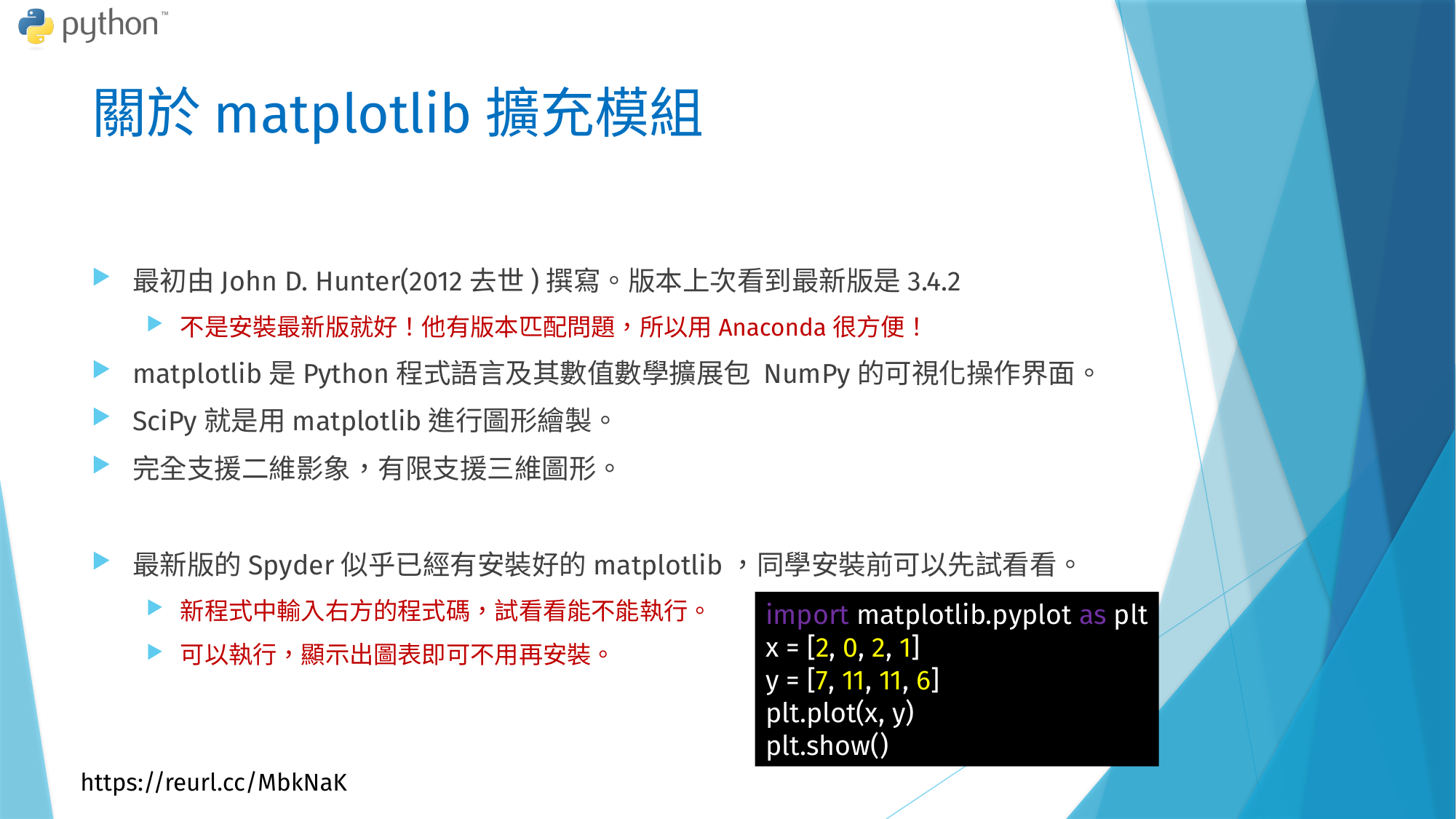

# 關於matplotlib擴充模組
最初由John D. Hunter(2012去世)撰寫。版本上次看到最新版是3.4.2
不是安裝最新版就好！他有版本匹配問題，所以用Anaconda很方便！
matplotlib是Python程式語言及其數值數學擴展包 NumPy的可視化操作界面。
SciPy就是用matplotlib進行圖形繪製。
完全支援二維影象，有限支援三維圖形。

最新版的Spyder似乎已經有安裝好的matplotlib，同學安裝前可以先試看看。
新程式中輸入右方的程式碼，試看看能不能執行。
可以執行，顯示出圖表即可不用再安裝。
import matplotlib.pyplot as plt
x = [2, 0, 2, 1]
y = [7, 11, 11, 6]
plt.plot(x, y)
plt.show()